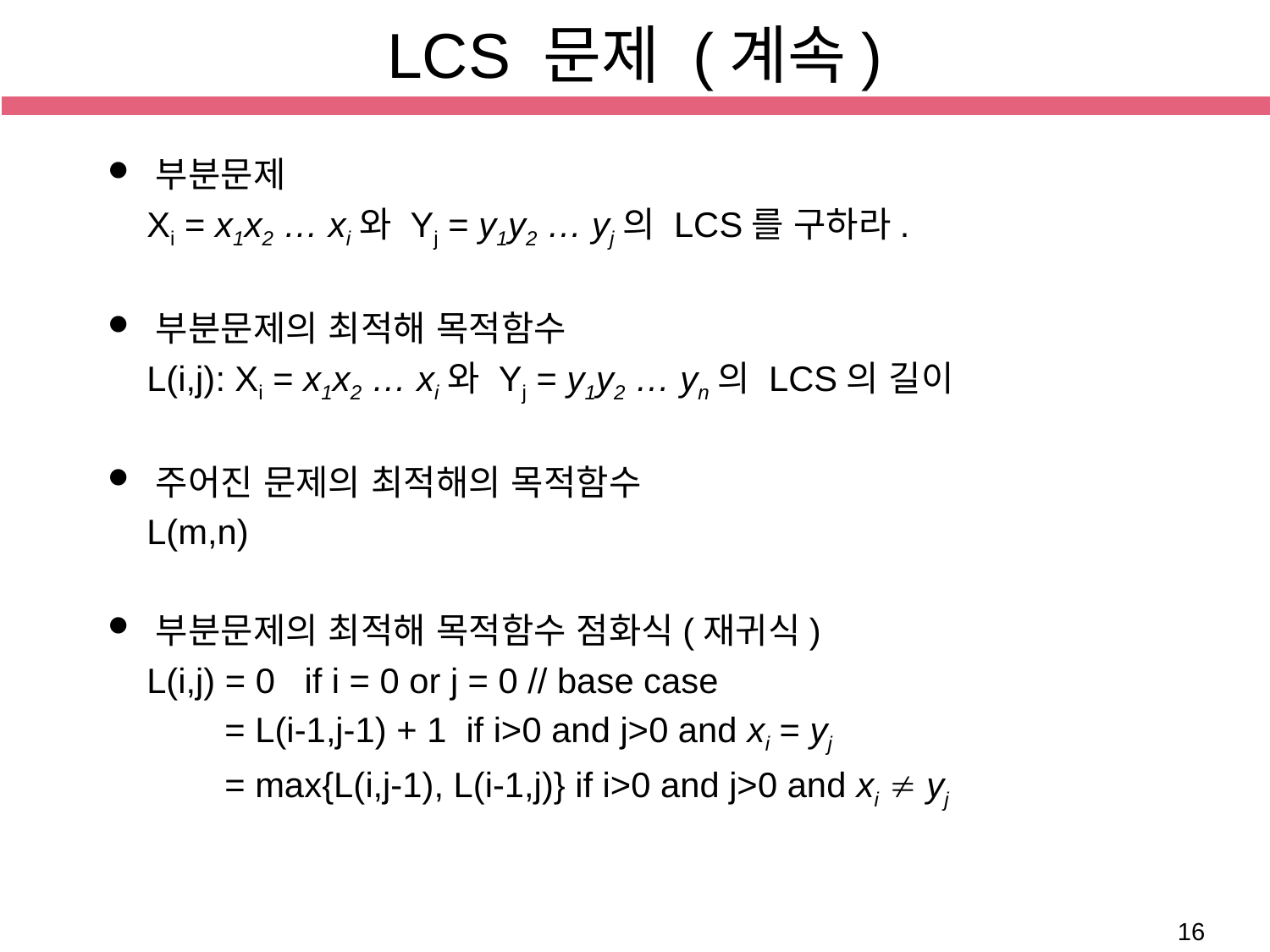

# LCS 문제 (계속)
부분문제
    Xi = x1x2 … xi와 Yj = y1y2 … yj의 LCS를 구하라.

부분문제의 최적해 목적함수
    L(i,j): Xi = x1x2 … xi와 Yj = y1y2 … yn의 LCS의 길이

주어진 문제의 최적해의 목적함수
    L(m,n)

부분문제의 최적해 목적함수 점화식(재귀식)
    L(i,j) = 0   if i = 0 or j = 0 // base case
            = L(i-1,j-1) + 1  if i>0 and j>0 and xi = yj
            = max{L(i,j-1), L(i-1,j)} if i>0 and j>0 and xi ≠ yj